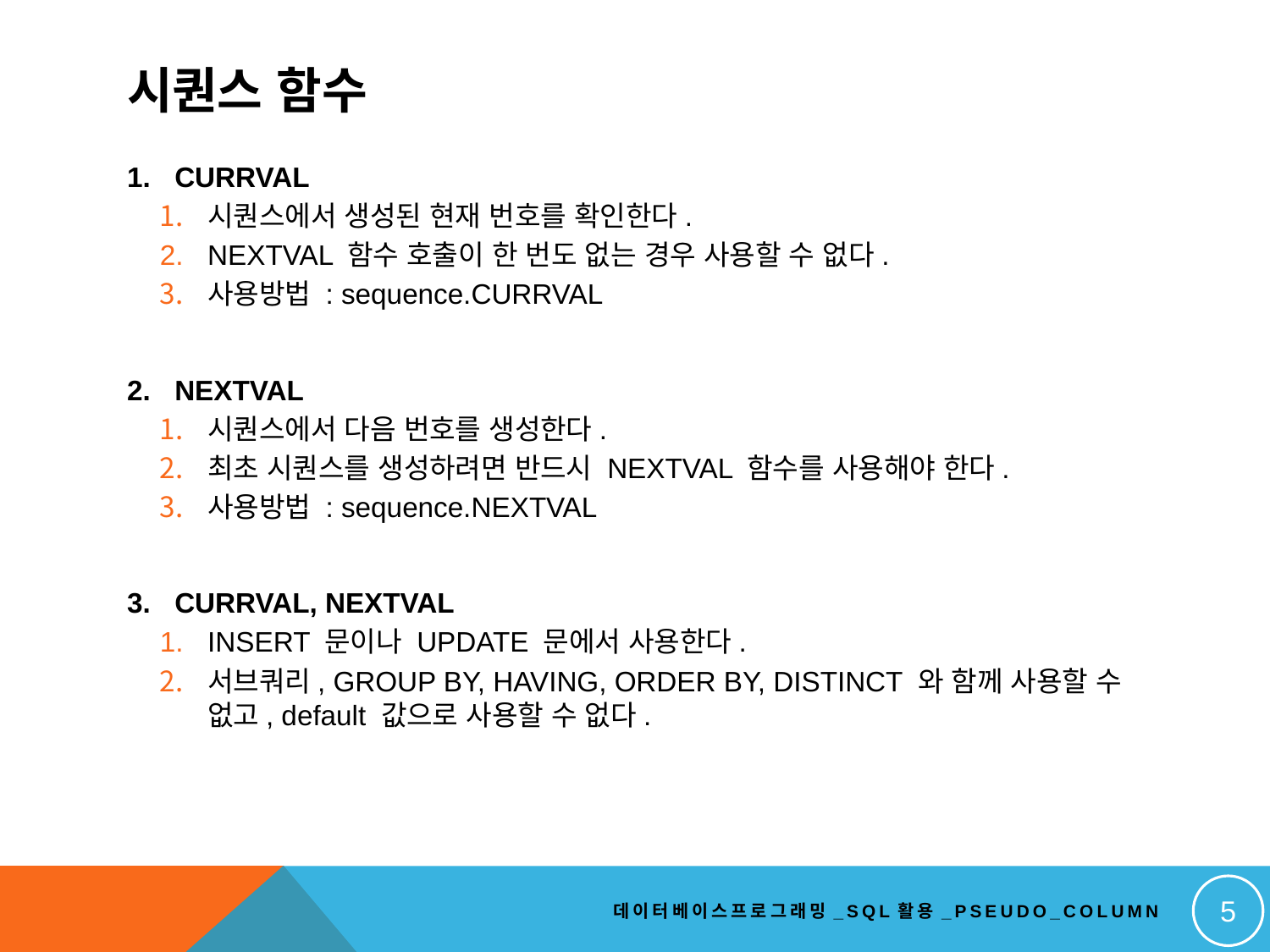

# 시퀀스 함수
CURRVAL
시퀀스에서 생성된 현재 번호를 확인한다.
NEXTVAL 함수 호출이 한 번도 없는 경우 사용할 수 없다.
사용방법 : sequence.CURRVAL

NEXTVAL
시퀀스에서 다음 번호를 생성한다.
최초 시퀀스를 생성하려면 반드시 NEXTVAL 함수를 사용해야 한다.
사용방법 : sequence.NEXTVAL

CURRVAL, NEXTVAL
INSERT 문이나 UPDATE 문에서 사용한다.
서브쿼리, GROUP BY, HAVING, ORDER BY, DISTINCT 와 함께 사용할 수 없고, default 값으로 사용할 수 없다.
5
데이터베이스프로그래밍_SQL활용_PSEUDO_COLUMN